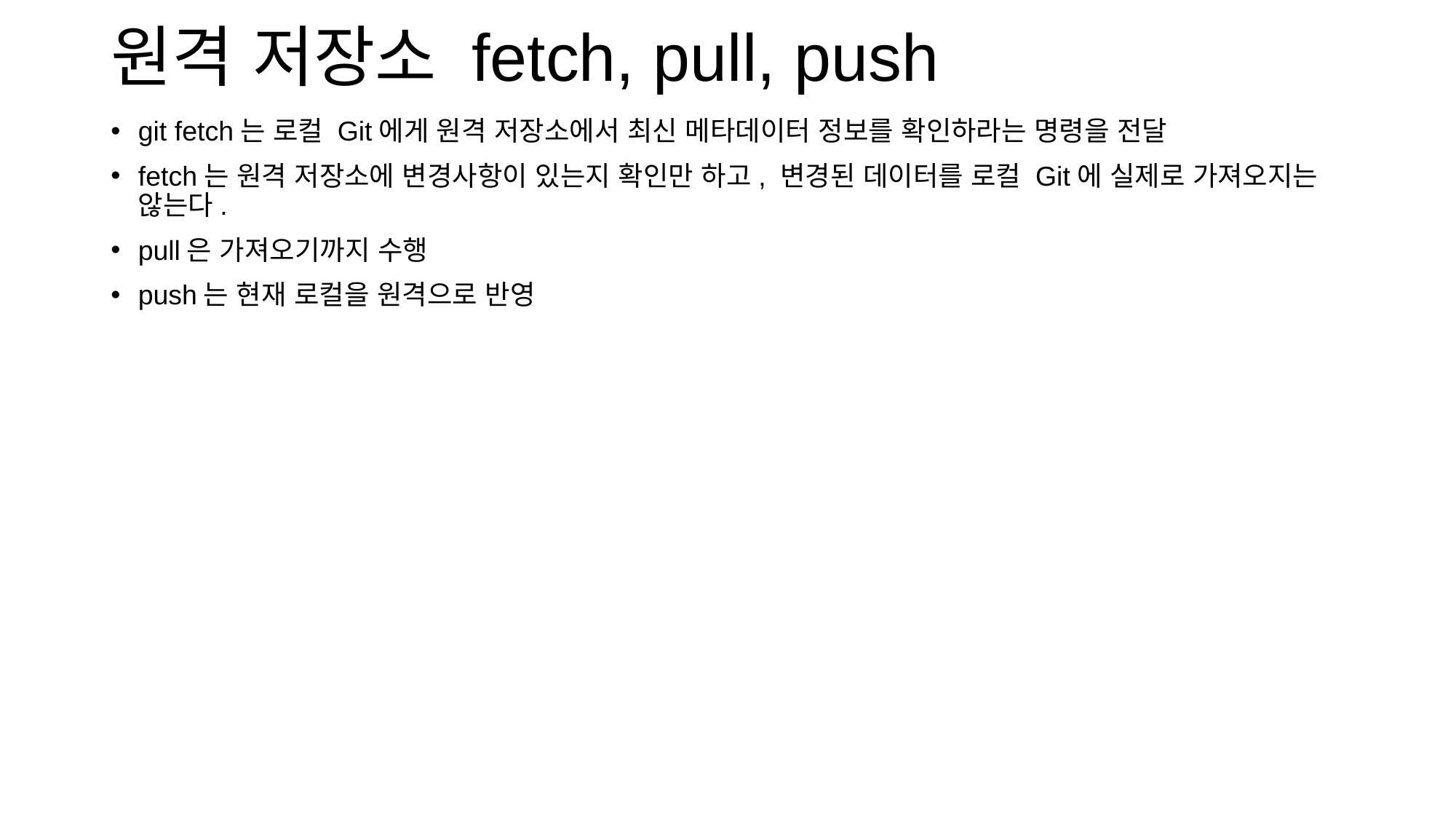

# 원격 저장소 fetch, pull, push
git fetch는 로컬 Git에게 원격 저장소에서 최신 메타데이터 정보를 확인하라는 명령을 전달
fetch는 원격 저장소에 변경사항이 있는지 확인만 하고, 변경된 데이터를 로컬 Git에 실제로 가져오지는 않는다.
pull은 가져오기까지 수행
push는 현재 로컬을 원격으로 반영